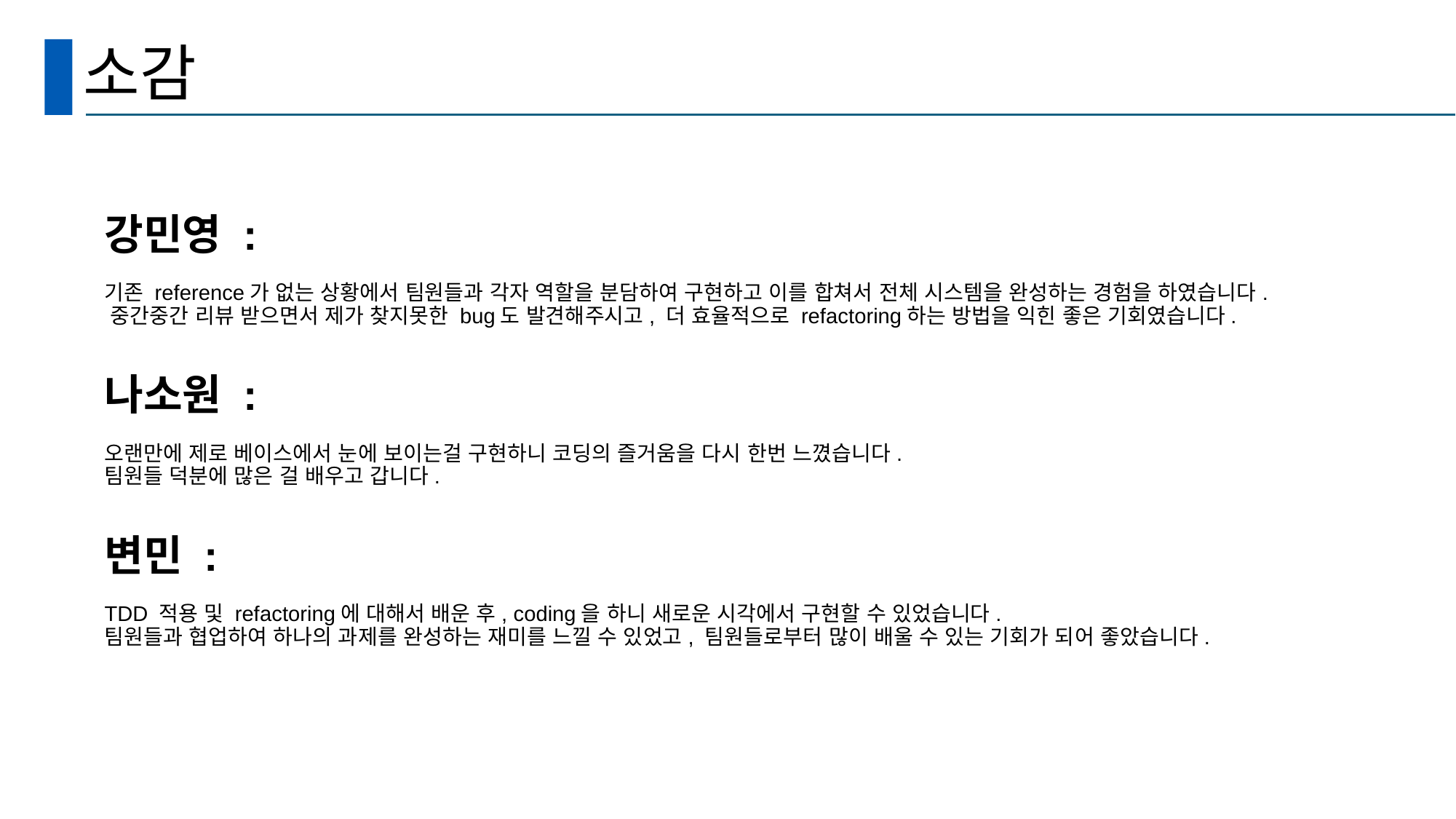

# 소감

강민영 :

기존 reference가 없는 상황에서 팀원들과 각자 역할을 분담하여 구현하고 이를 합쳐서 전체 시스템을 완성하는 경험을 하였습니다. 중간중간 리뷰 받으면서 제가 찾지못한 bug도 발견해주시고, 더 효율적으로 refactoring하는 방법을 익힌 좋은 기회였습니다.

나소원 :

오랜만에 제로 베이스에서 눈에 보이는걸 구현하니 코딩의 즐거움을 다시 한번 느꼈습니다.
팀원들 덕분에 많은 걸 배우고 갑니다.

변민 :

TDD 적용 및 refactoring에 대해서 배운 후, coding을 하니 새로운 시각에서 구현할 수 있었습니다.
팀원들과 협업하여 하나의 과제를 완성하는 재미를 느낄 수 있었고, 팀원들로부터 많이 배울 수 있는 기회가 되어 좋았습니다.